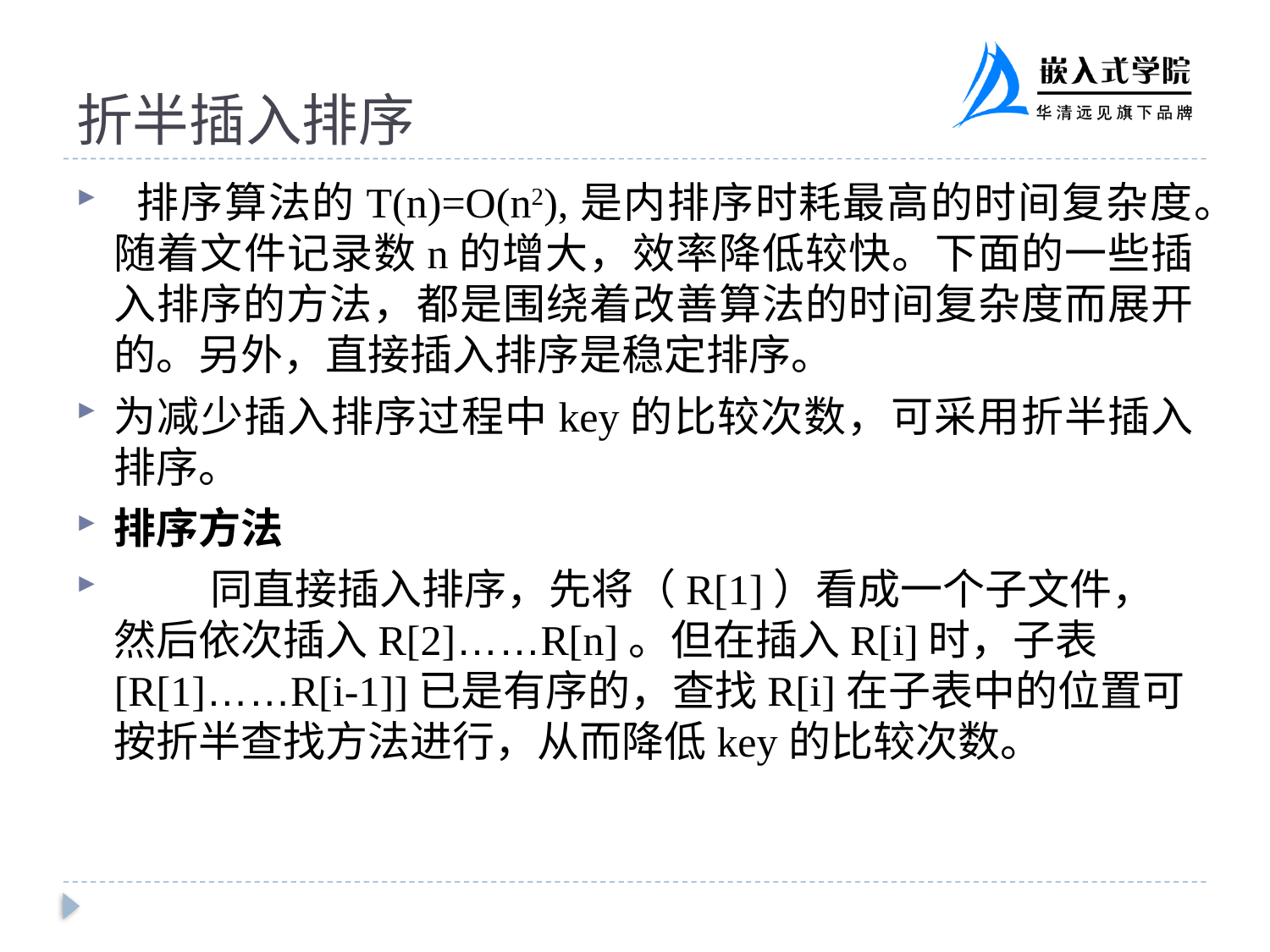

# 折半插入排序
 排序算法的T(n)=O(n2),是内排序时耗最高的时间复杂度。随着文件记录数n的增大，效率降低较快。下面的一些插入排序的方法，都是围绕着改善算法的时间复杂度而展开的。另外，直接插入排序是稳定排序。
为减少插入排序过程中key的比较次数，可采用折半插入排序。
排序方法
         同直接插入排序，先将（R[1]）看成一个子文件，然后依次插入R[2]……R[n]。但在插入R[i]时，子表[R[1]……R[i-1]]已是有序的，查找R[i]在子表中的位置可按折半查找方法进行，从而降低key的比较次数。
192